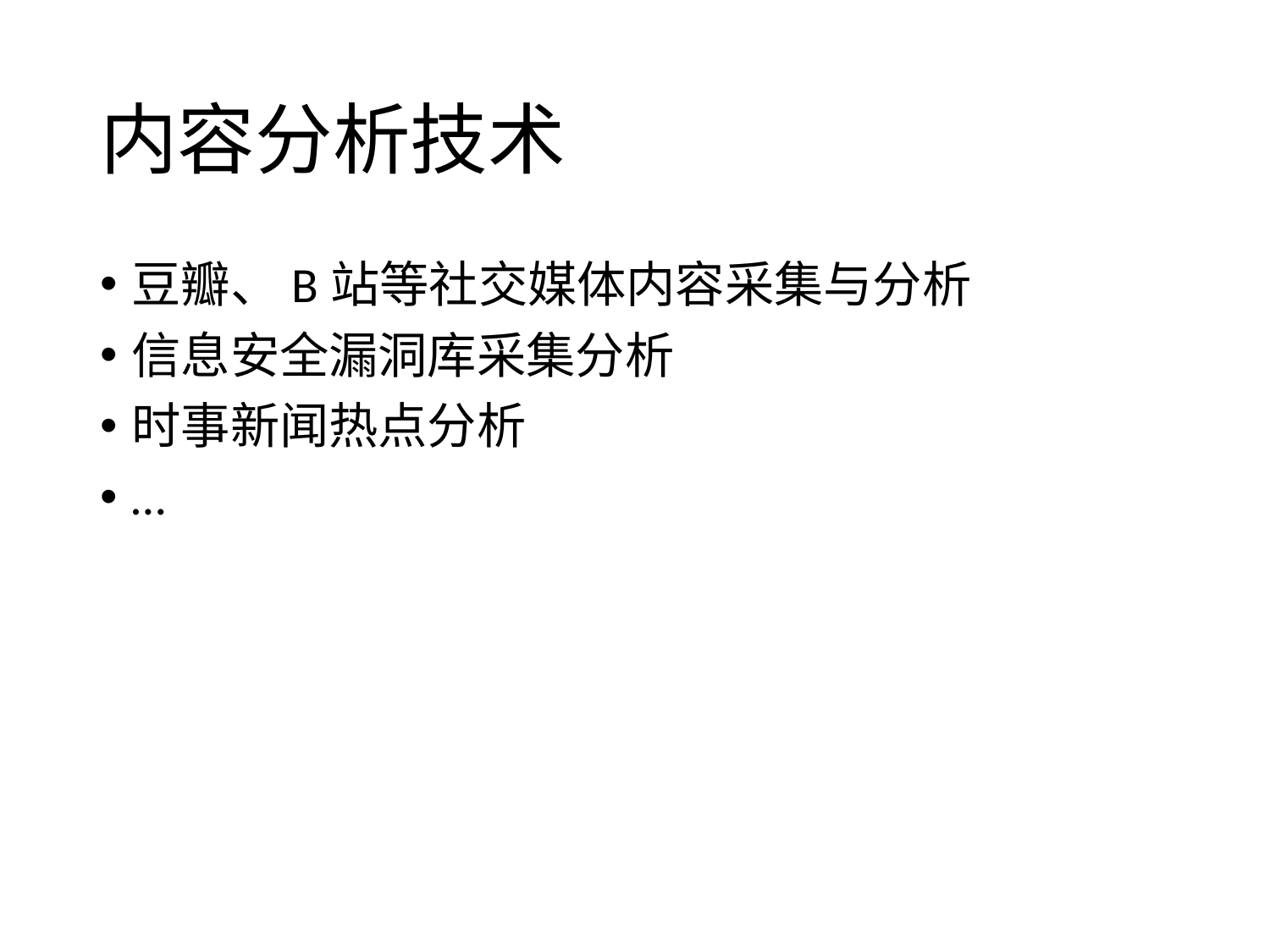

# 内容分析技术
豆瓣、B站等社交媒体内容采集与分析
信息安全漏洞库采集分析
时事新闻热点分析
…